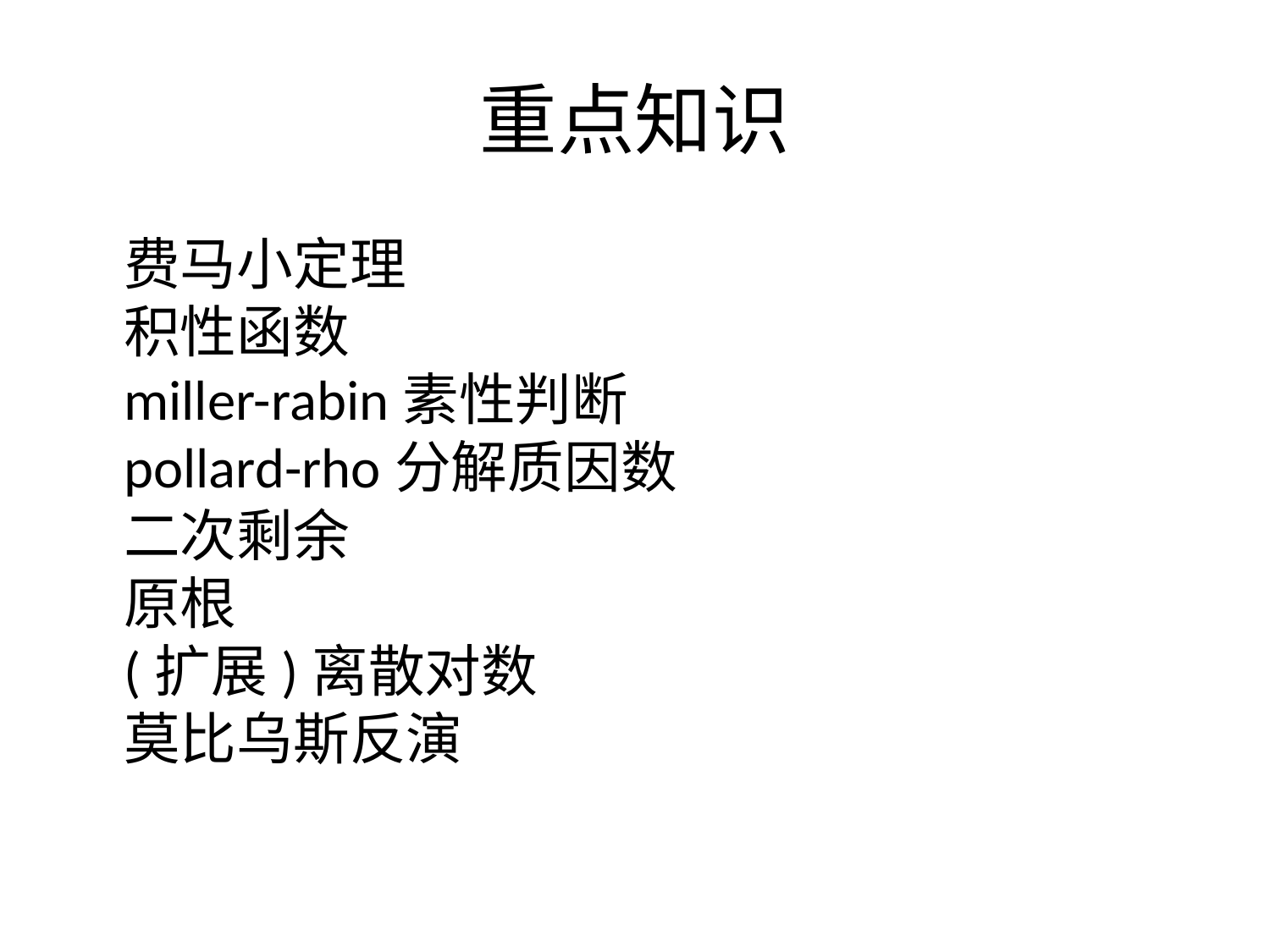

# 重点知识
	费马小定理
积性函数
miller-rabin素性判断
pollard-rho分解质因数
二次剩余
原根
(扩展)离散对数
莫比乌斯反演